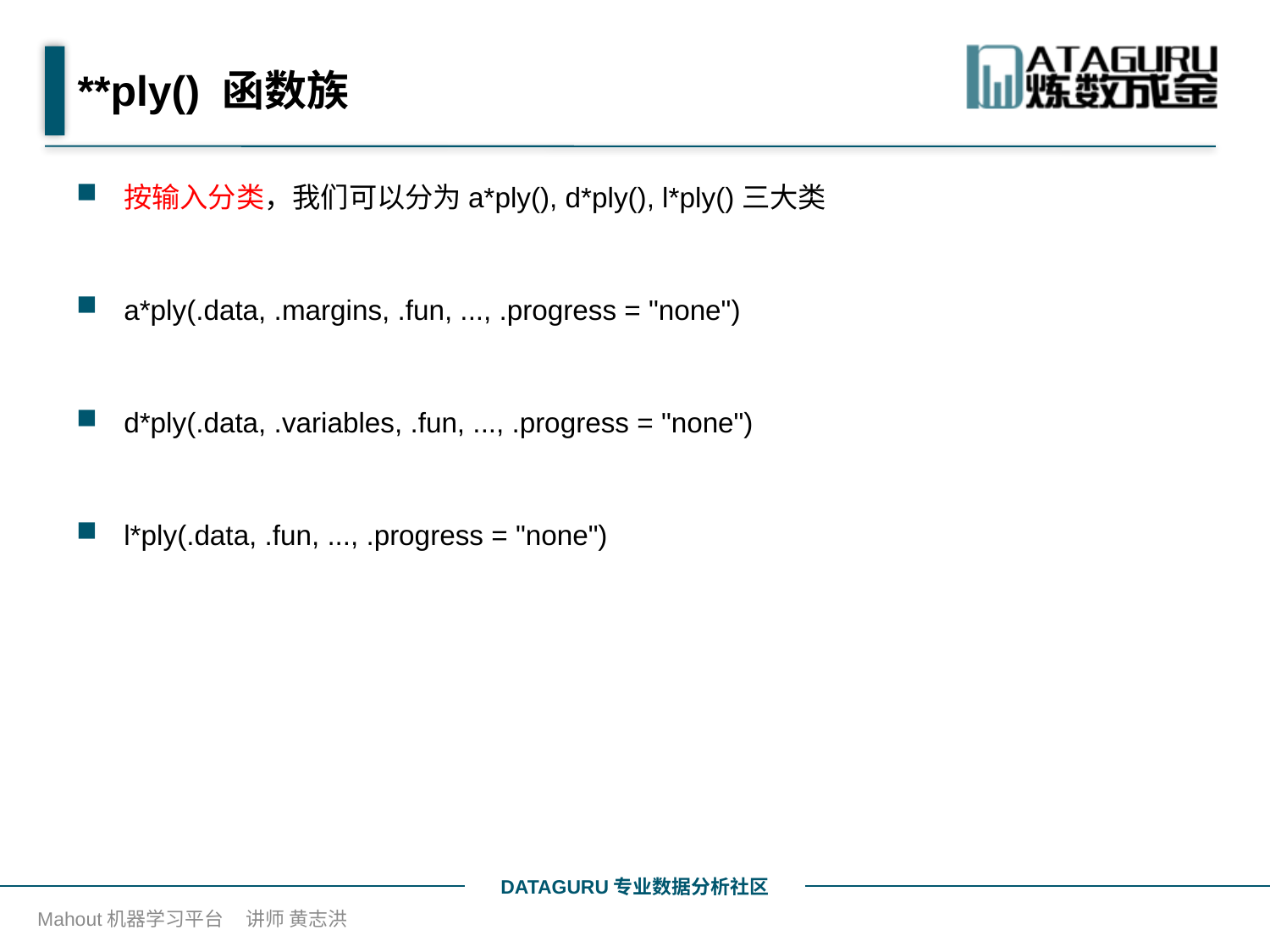

# **ply() 函数族
按输入分类，我们可以分为a*ply(), d*ply(), l*ply()三大类

a*ply(.data, .margins, .fun, ..., .progress = "none")

d*ply(.data, .variables, .fun, ..., .progress = "none")

l*ply(.data, .fun, ..., .progress = "none")